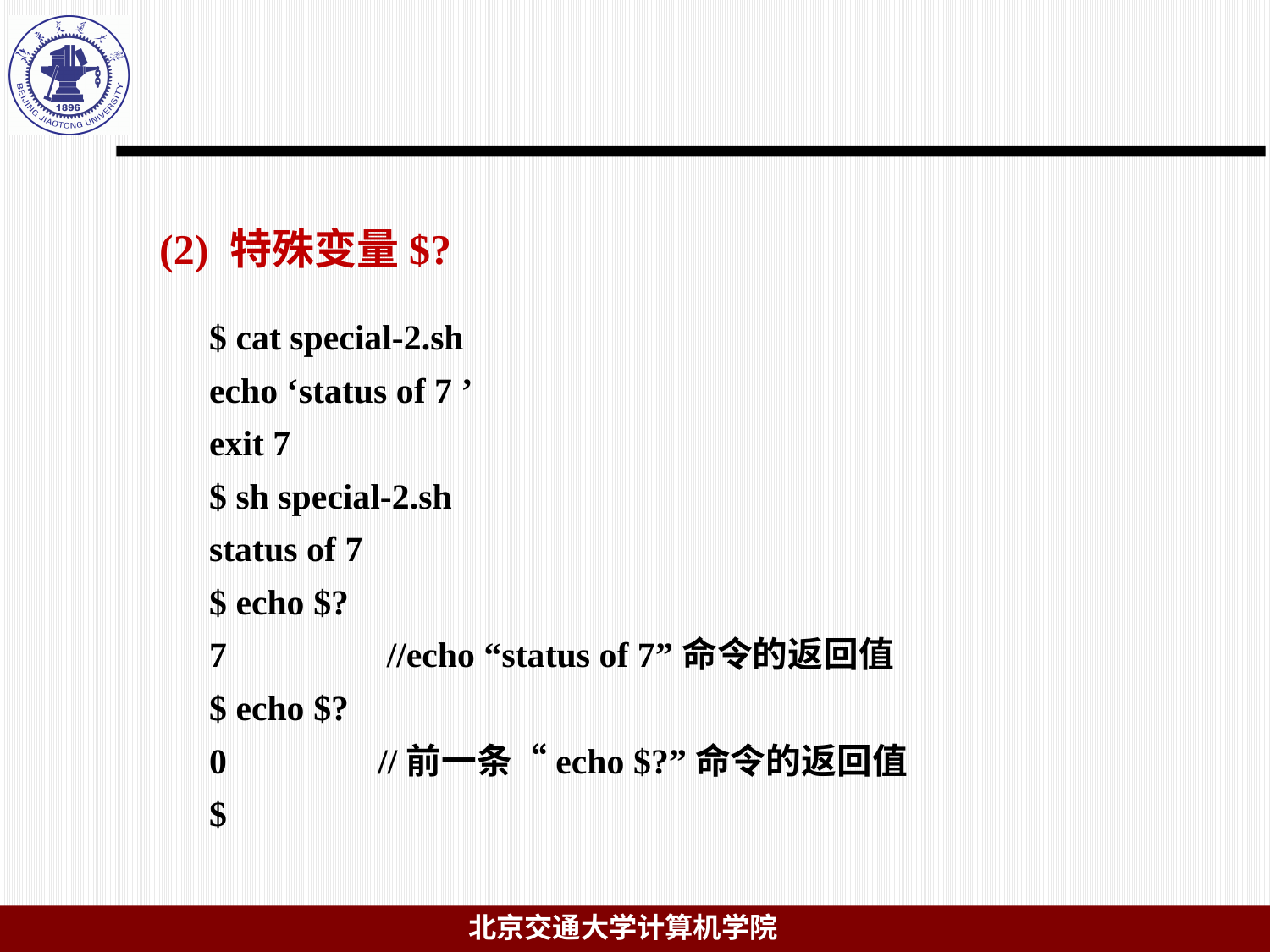

#
(2) 特殊变量$?
$ cat special-2.sh
echo ‘status of 7 ’
exit 7
$ sh special-2.sh
status of 7
$ echo $?
7                  //echo “status of 7”命令的返回值
$ echo $?
0                 //前一条“echo $?”命令的返回值
$